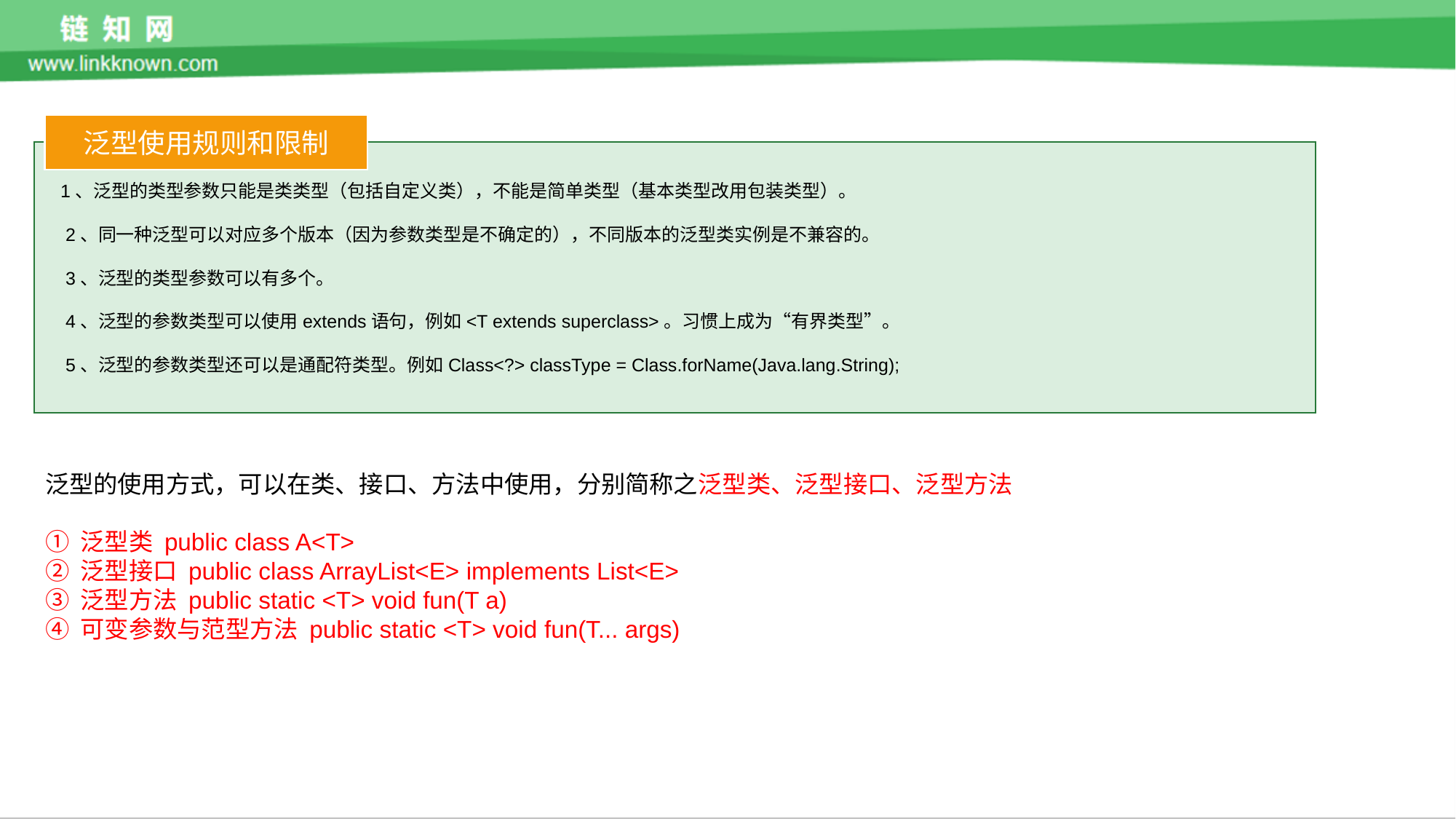

泛型使用规则和限制
   1、泛型的类型参数只能是类类型（包括自定义类），不能是简单类型（基本类型改用包装类型）。

    2、同一种泛型可以对应多个版本（因为参数类型是不确定的），不同版本的泛型类实例是不兼容的。

    3、泛型的类型参数可以有多个。

    4、泛型的参数类型可以使用extends语句，例如<T extends superclass>。习惯上成为“有界类型”。

    5、泛型的参数类型还可以是通配符类型。例如Class<?> classType = Class.forName(Java.lang.String);
泛型的使用方式，可以在类、接口、方法中使用，分别简称之泛型类、泛型接口、泛型方法

① 泛型类 public class A<T>
② 泛型接口 public class ArrayList<E> implements List<E>
③ 泛型方法 public static <T> void fun(T a)
④ 可变参数与范型方法 public static <T> void fun(T... args)